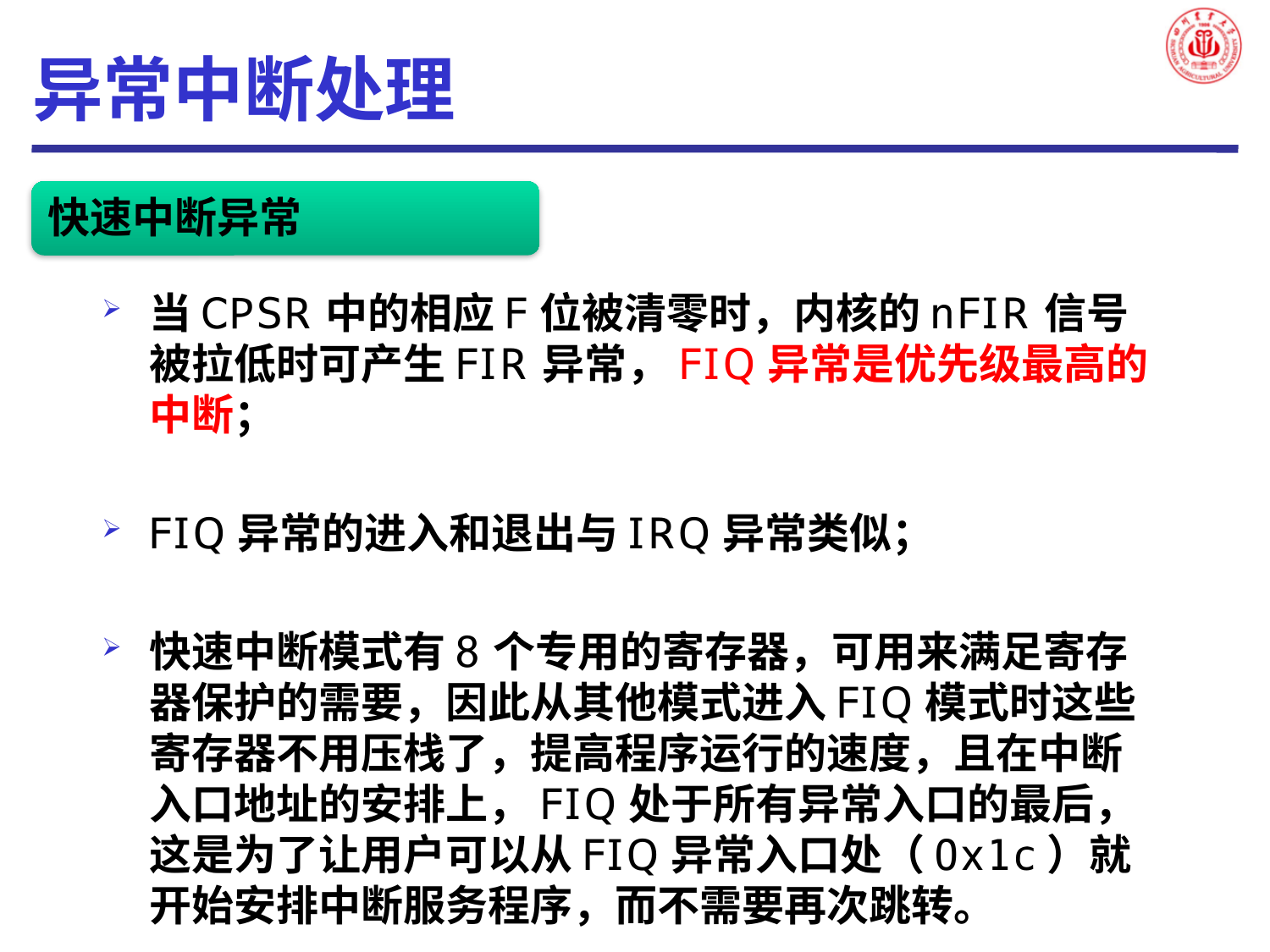

异常中断处理
快速中断异常
当CPSR中的相应F位被清零时，内核的nFIR信号被拉低时可产生FIR异常，FIQ异常是优先级最高的中断；

FIQ异常的进入和退出与IRQ异常类似；

快速中断模式有8个专用的寄存器，可用来满足寄存器保护的需要，因此从其他模式进入FIQ模式时这些寄存器不用压栈了，提高程序运行的速度，且在中断入口地址的安排上，FIQ处于所有异常入口的最后，这是为了让用户可以从FIQ异常入口处（0x1c）就开始安排中断服务程序，而不需要再次跳转。

100